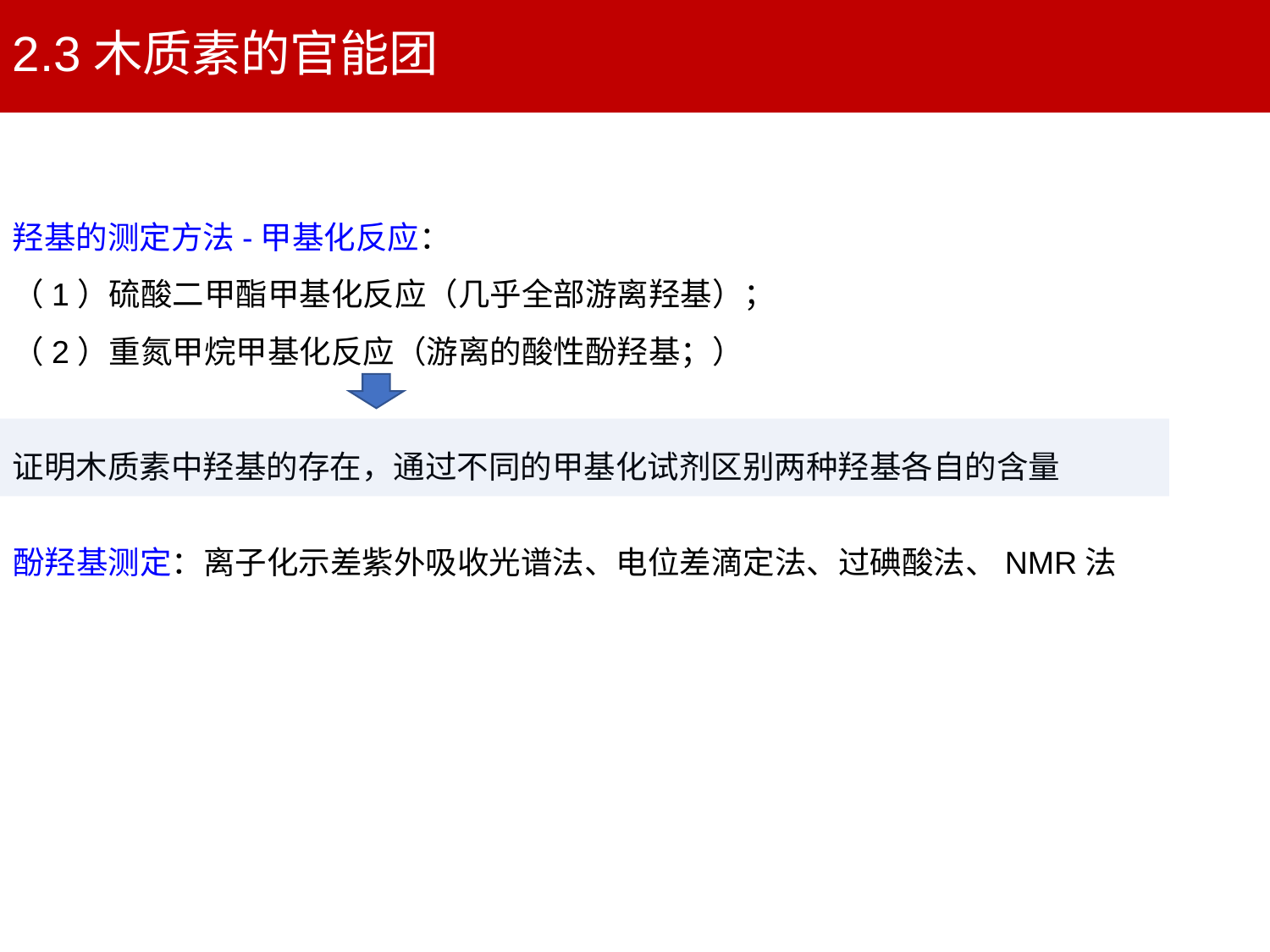

2.3木质素的官能团
羟基的测定方法-甲基化反应：
（1）硫酸二甲酯甲基化反应（几乎全部游离羟基）；
（2）重氮甲烷甲基化反应（游离的酸性酚羟基；）

证明木质素中羟基的存在，通过不同的甲基化试剂区别两种羟基各自的含量
酚羟基测定：离子化示差紫外吸收光谱法、电位差滴定法、过碘酸法、NMR法